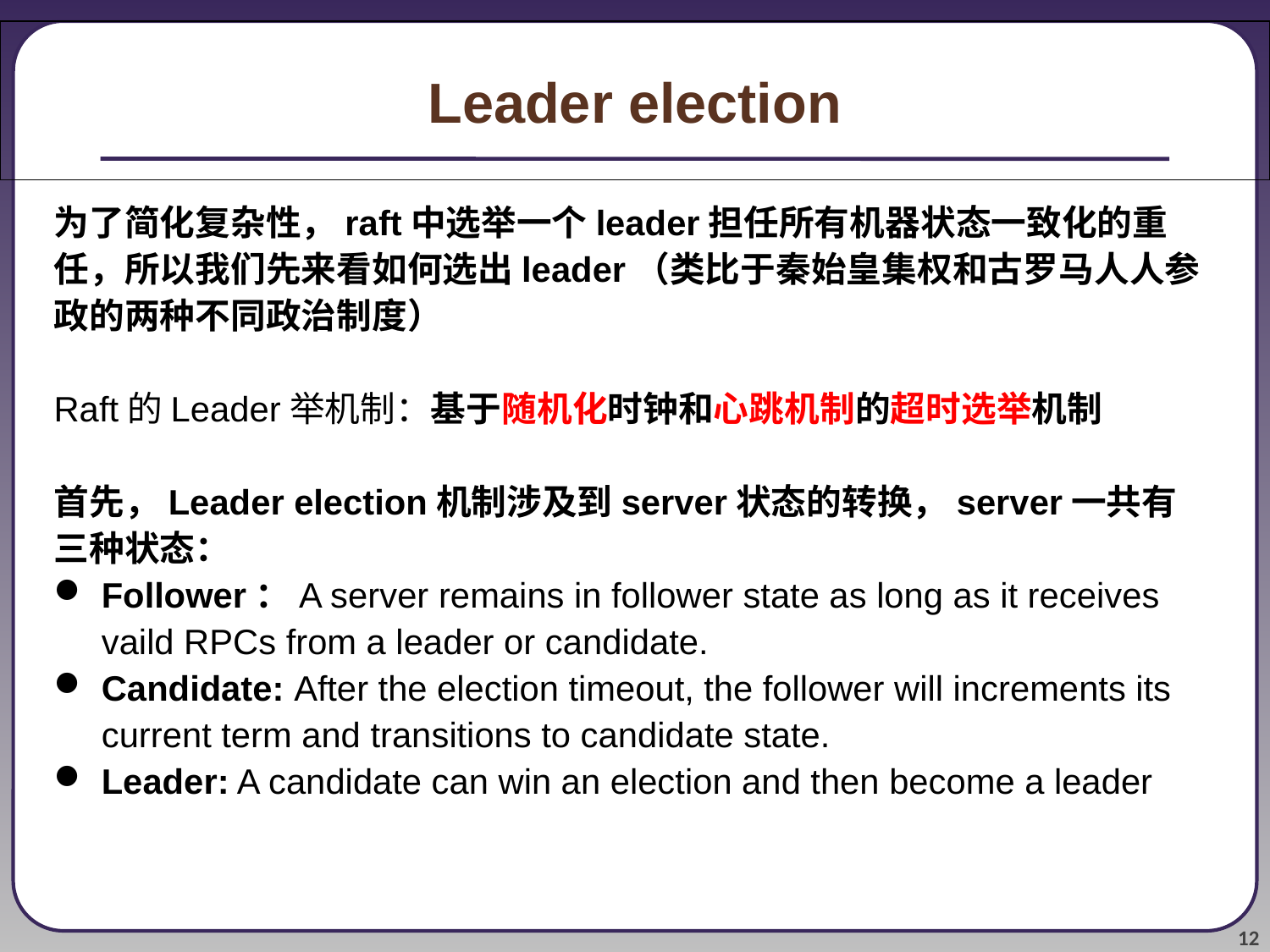

Leader election
为了简化复杂性，raft中选举一个leader担任所有机器状态一致化的重任，所以我们先来看如何选出leader（类比于秦始皇集权和古罗马人人参政的两种不同政治制度）

Raft的Leader举机制：基于随机化时钟和心跳机制的超时选举机制

首先，Leader election机制涉及到server状态的转换，server一共有三种状态：
Follower：A server remains in follower state as long as it receives vaild RPCs from a leader or candidate.
Candidate: After the election timeout, the follower will increments its current term and transitions to candidate state.
Leader: A candidate can win an election and then become a leader